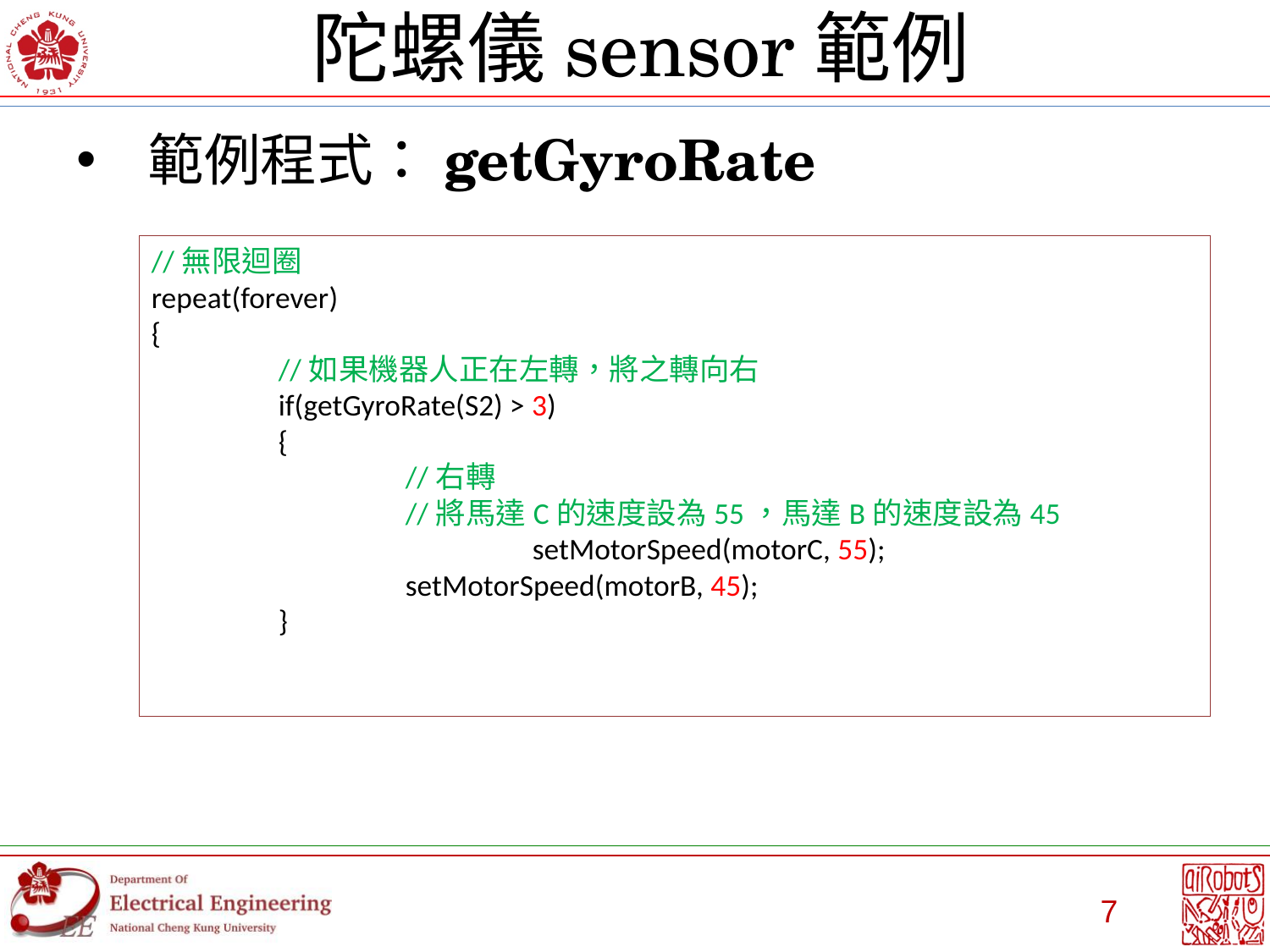

# 陀螺儀sensor範例
範例程式：getGyroRate
//無限迴圈
repeat(forever)
{
	//如果機器人正在左轉，將之轉向右
	if(getGyroRate(S2) > 3)
	{
		//右轉
		//將馬達C的速度設為55，馬達B的速度設為45				setMotorSpeed(motorC, 55);
		setMotorSpeed(motorB, 45);
	}